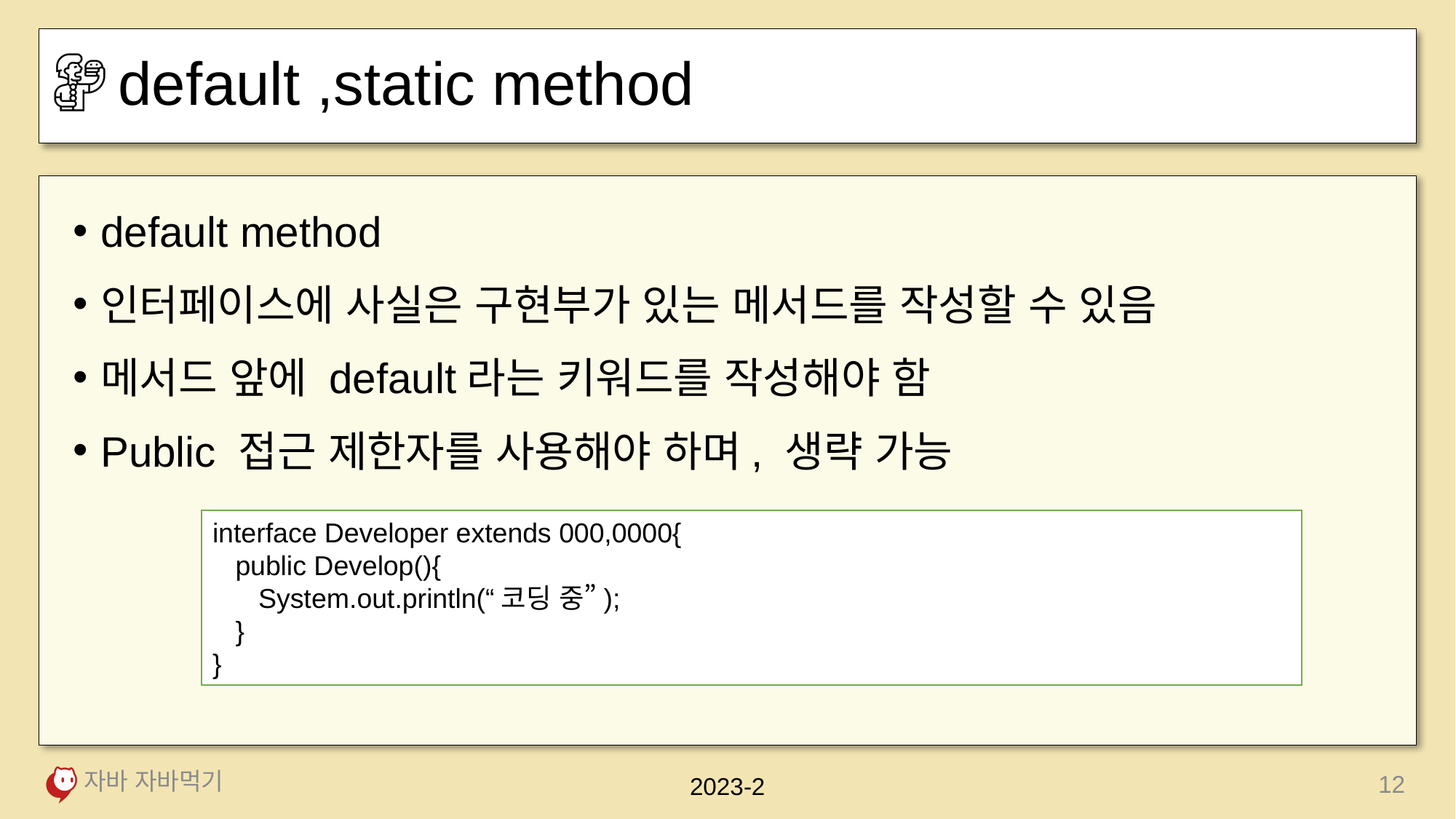

# default ,static method
default method
인터페이스에 사실은 구현부가 있는 메서드를 작성할 수 있음
메서드 앞에 default라는 키워드를 작성해야 함
Public 접근 제한자를 사용해야 하며, 생략 가능
interface Developer extends 000,0000{
   public Develop(){
      System.out.println(“코딩 중”);
   }
}
자바 자바먹기
12